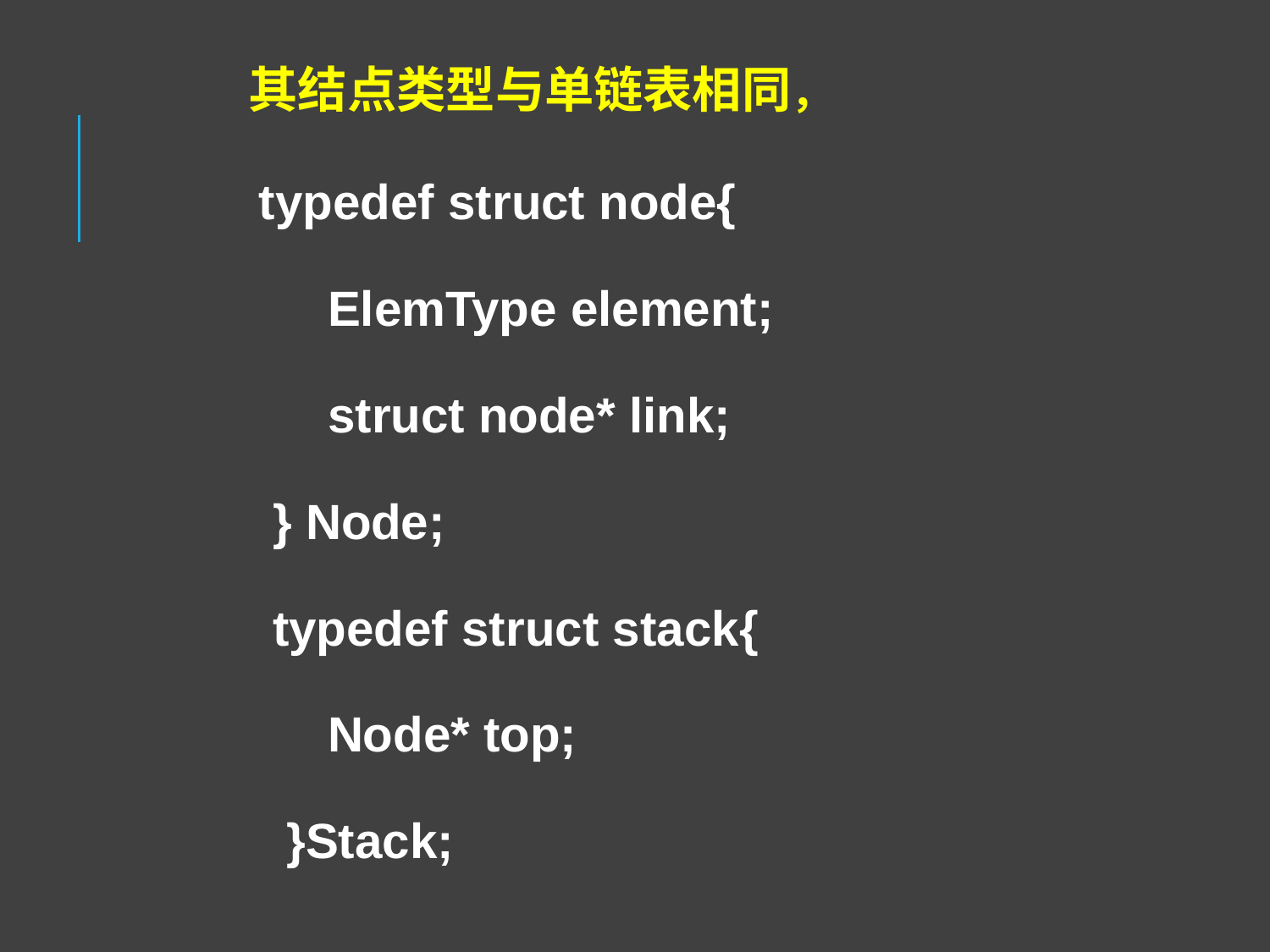

其结点类型与单链表相同，
typedef struct node{
     ElemType element;
     struct node* link;
 } Node;
 typedef struct stack{
     Node* top;
  }Stack;